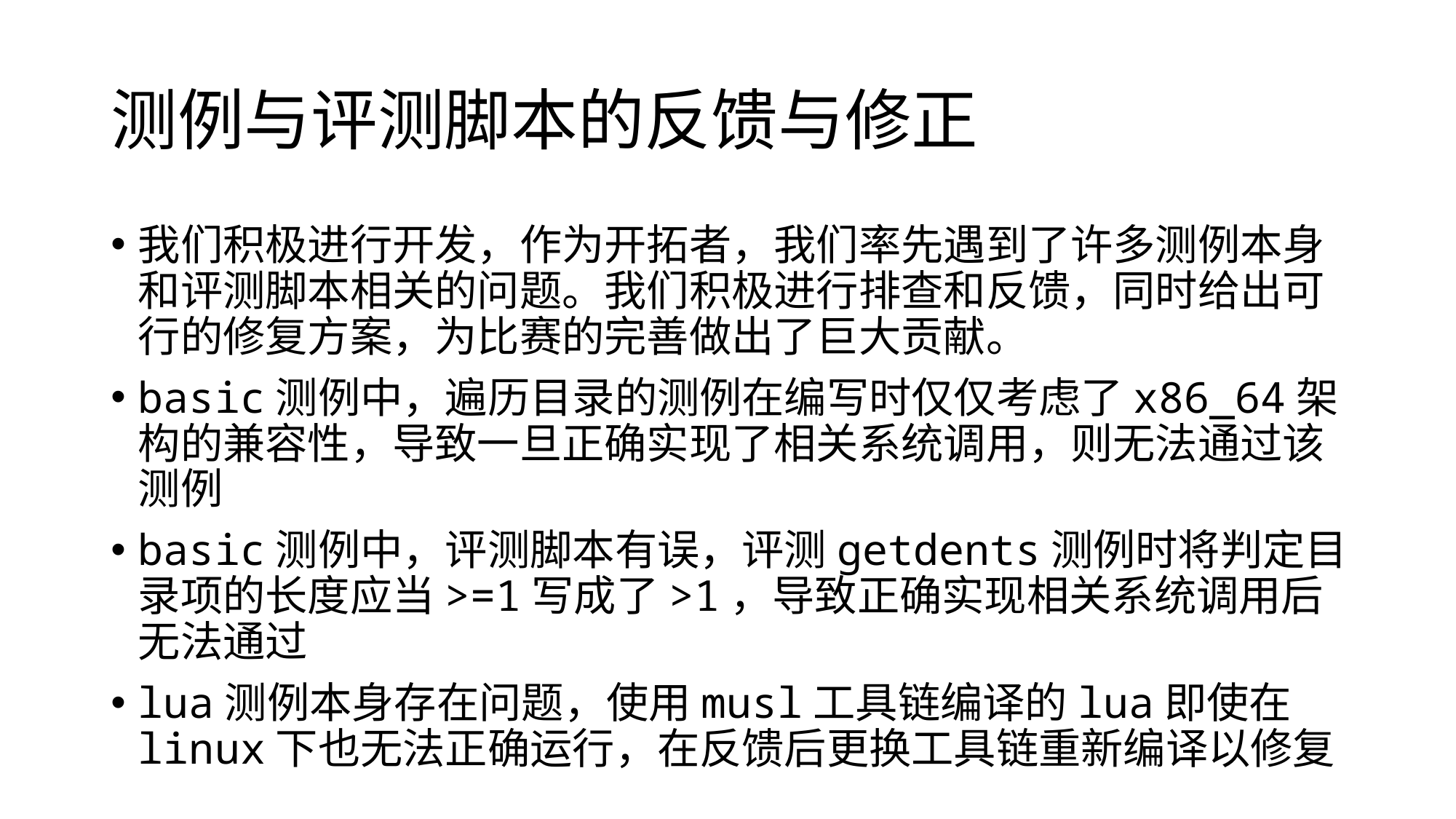

# 测例与评测脚本的反馈与修正
我们积极进行开发，作为开拓者，我们率先遇到了许多测例本身和评测脚本相关的问题。我们积极进行排查和反馈，同时给出可行的修复方案，为比赛的完善做出了巨大贡献。
basic测例中，遍历目录的测例在编写时仅仅考虑了x86_64架构的兼容性，导致一旦正确实现了相关系统调用，则无法通过该测例
basic测例中，评测脚本有误，评测getdents测例时将判定目录项的长度应当>=1写成了>1，导致正确实现相关系统调用后无法通过
lua测例本身存在问题，使用musl工具链编译的lua即使在linux下也无法正确运行，在反馈后更换工具链重新编译以修复